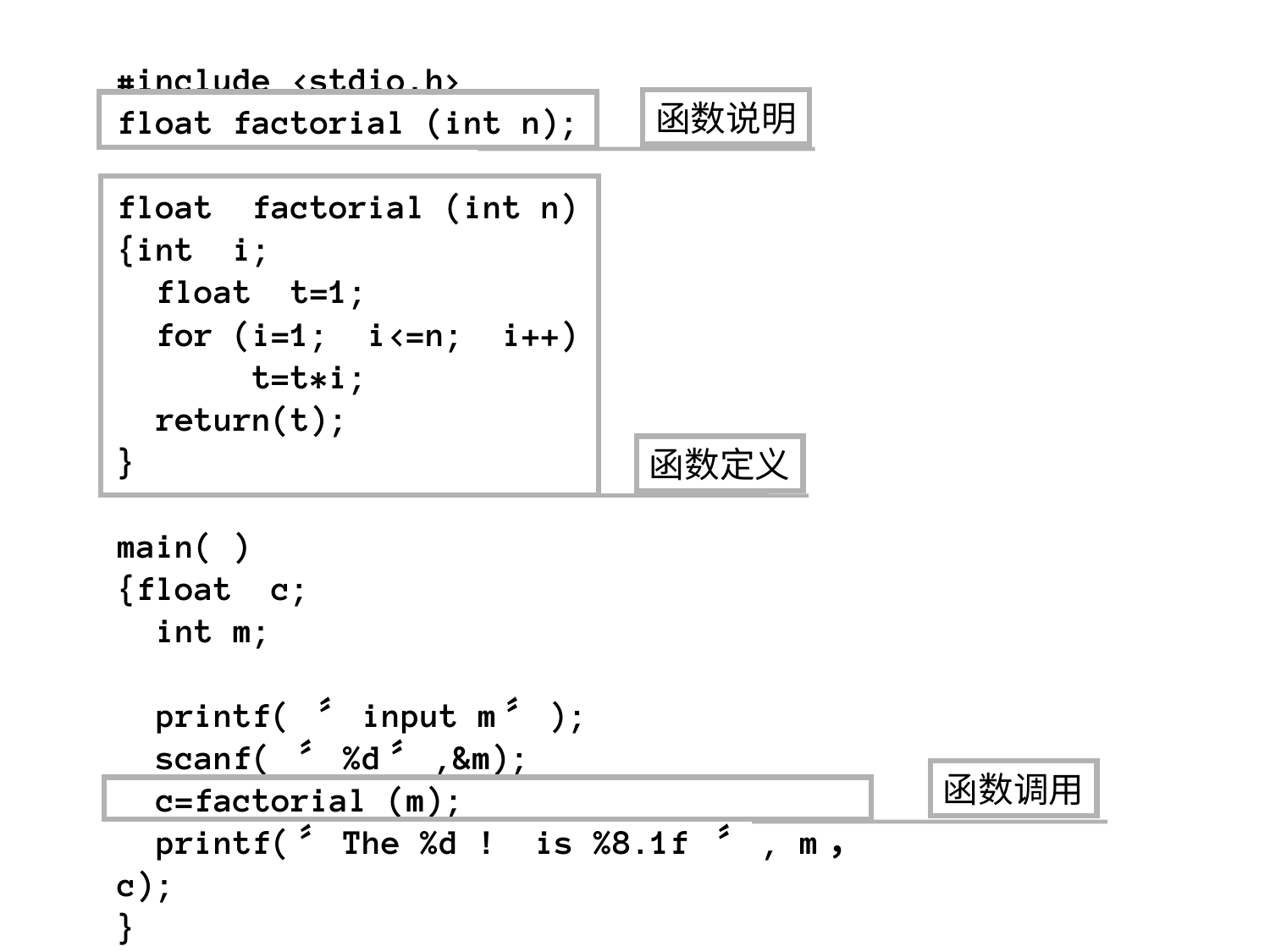

n!的例子
#include <stdio.h>
float factorial (int n);

float  factorial (int n)
{int  i;
  float  t=1;
  for (i=1;  i<=n;  i++)
       t=t*i;
  return(t);
}

main( )
{float  c;
  int m;

  printf( 〞input m〞);
  scanf( 〞%d〞,&m);
  c=factorial (m);
  printf(〞The %d !  is %8.1f 〞, m，c);
}
函数说明

函数定义

函数调用

58